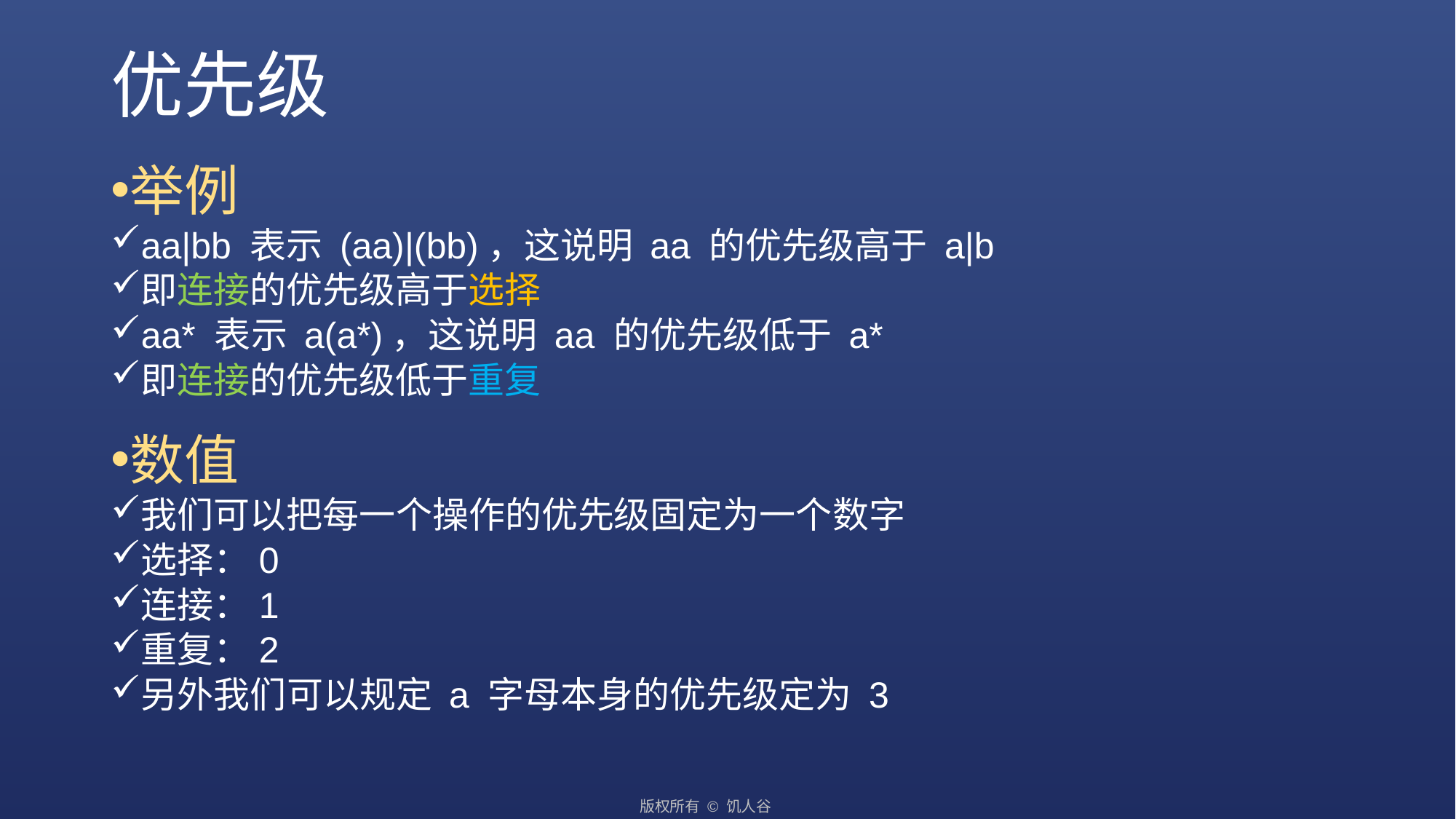

# 优先级
举例
aa|bb 表示 (aa)|(bb)，这说明 aa 的优先级高于 a|b
即连接的优先级高于选择
aa* 表示 a(a*)，这说明 aa 的优先级低于 a*
即连接的优先级低于重复
数值
我们可以把每一个操作的优先级固定为一个数字
选择：0
连接：1
重复：2
另外我们可以规定 a 字母本身的优先级定为 3